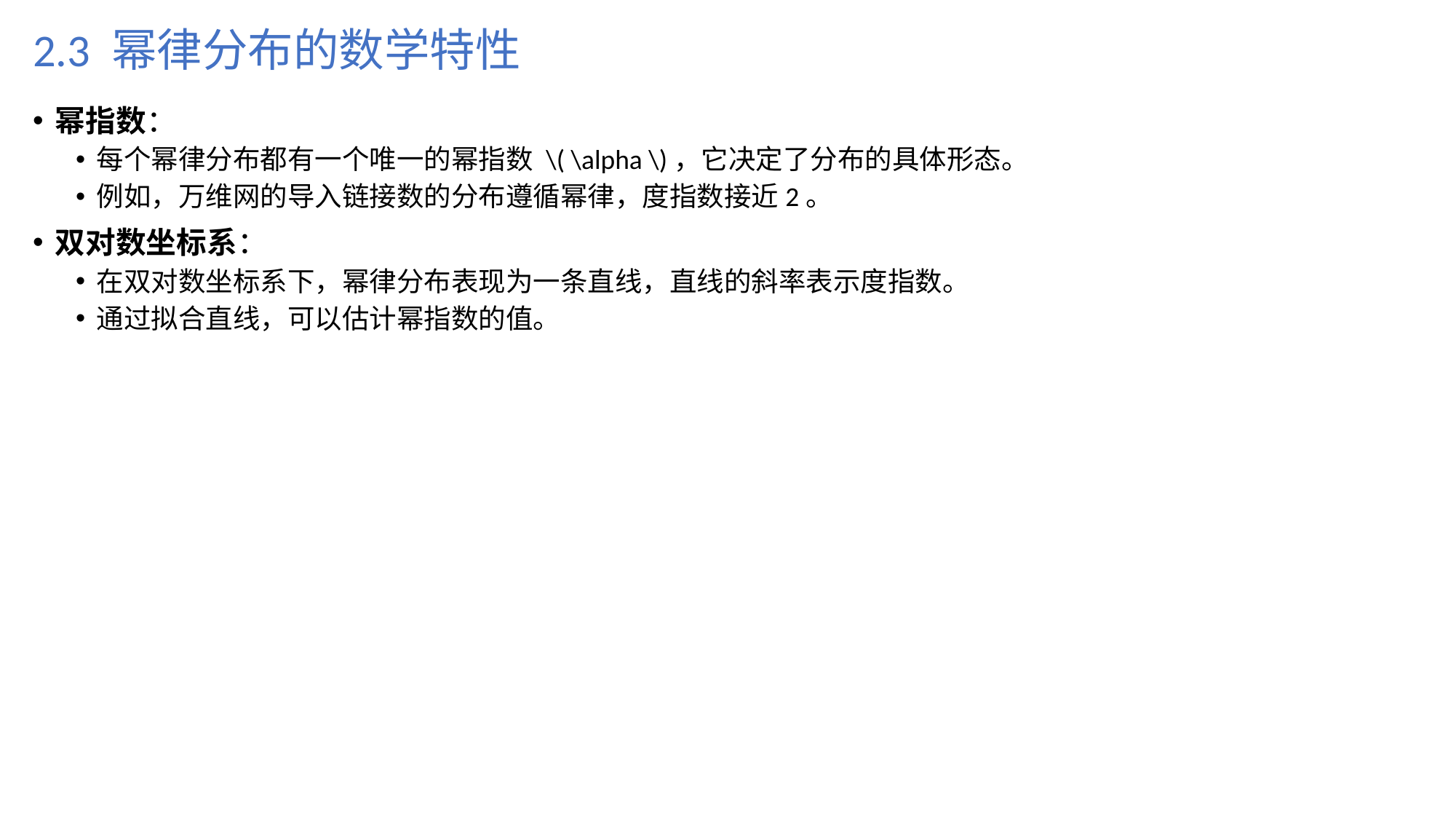

# 2.3 幂律分布的数学特性
幂指数：
每个幂律分布都有一个唯一的幂指数 \( \alpha \)，它决定了分布的具体形态。
例如，万维网的导入链接数的分布遵循幂律，度指数接近2。
双对数坐标系：
在双对数坐标系下，幂律分布表现为一条直线，直线的斜率表示度指数。
通过拟合直线，可以估计幂指数的值。